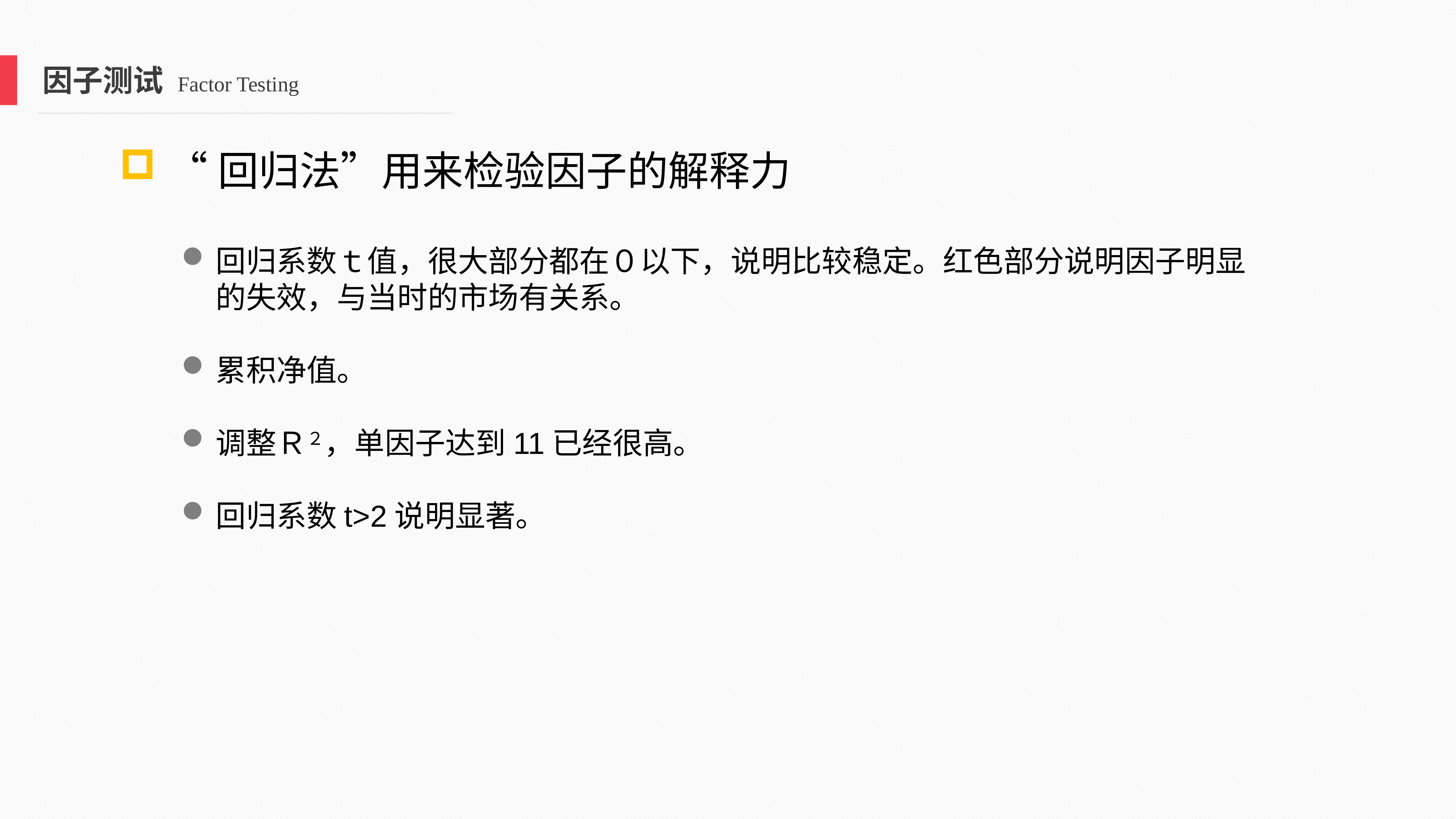

因子测试 Factor Testing
 “回归法”用来检验因子的解释力
回归系数ｔ值，很大部分都在０以下，说明比较稳定。红色部分说明因子明显的失效，与当时的市场有关系。

累积净值。

调整Ｒ２，单因子达到11已经很高。

回归系数t>2说明显著。